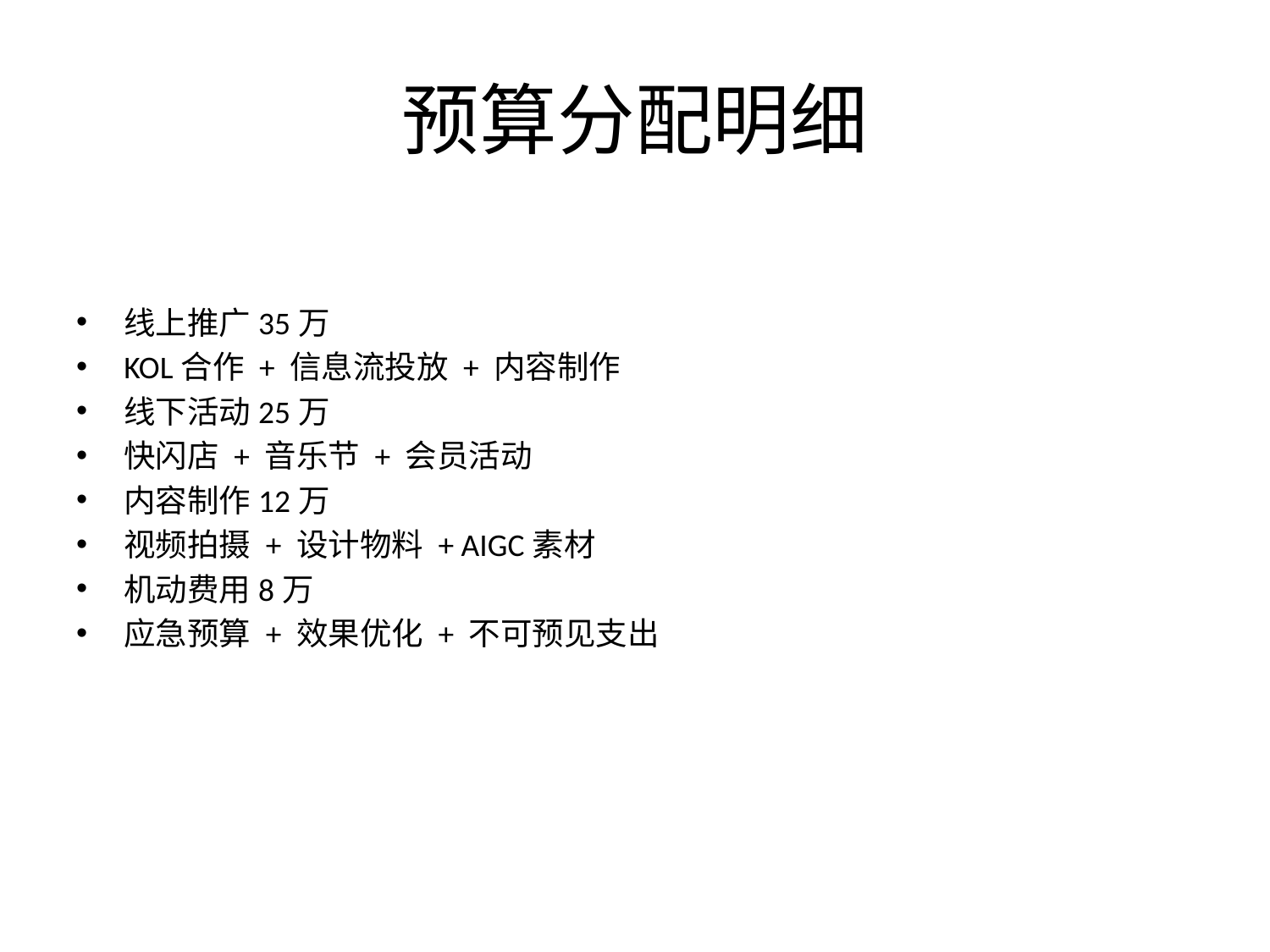

# 预算分配明细

线上推广35万
KOL合作 + 信息流投放 + 内容制作
线下活动25万
快闪店 + 音乐节 + 会员活动
内容制作12万
视频拍摄 + 设计物料 + AIGC素材
机动费用8万
应急预算 + 效果优化 + 不可预见支出